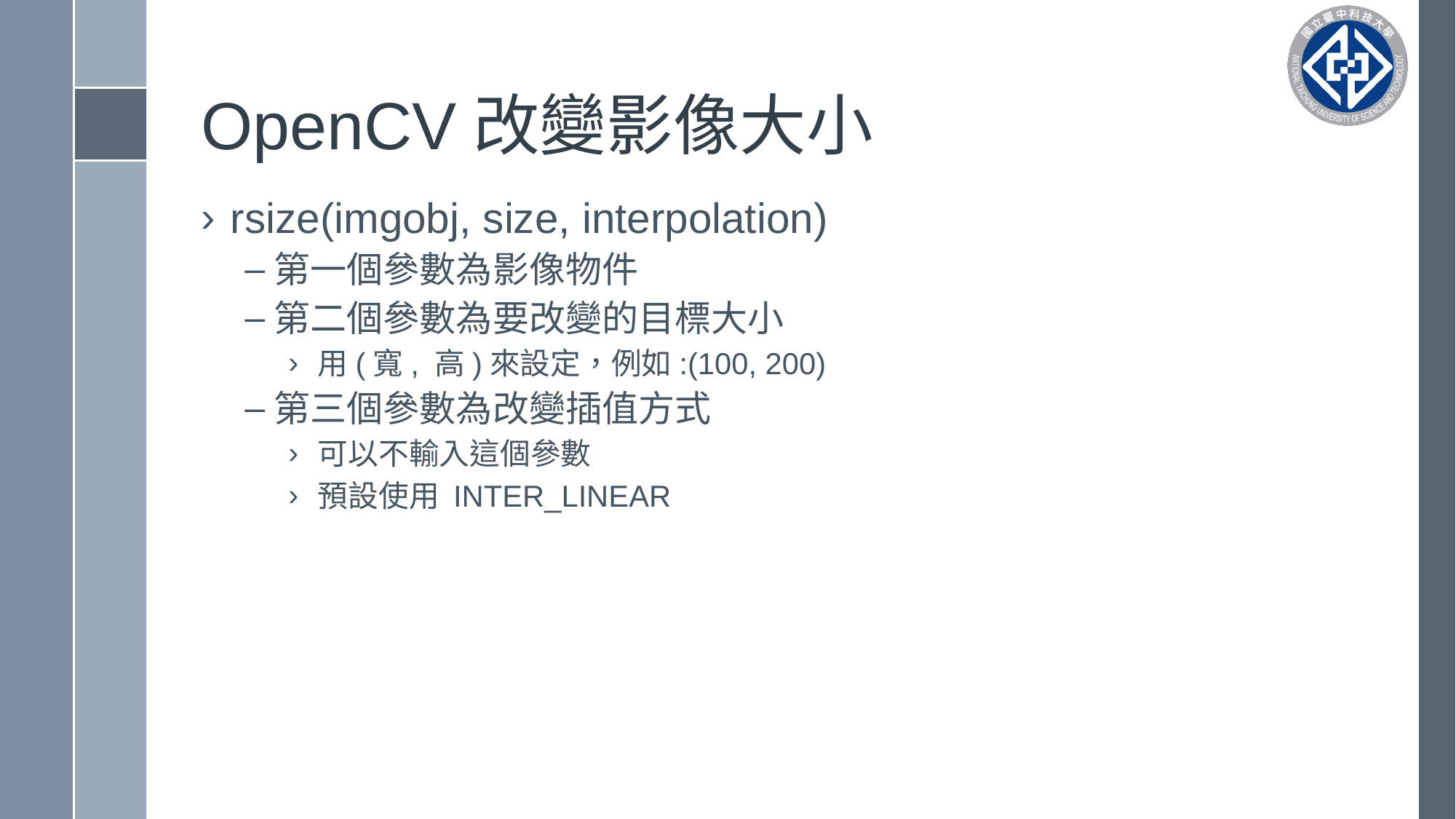

# OpenCV改變影像大小
rsize(imgobj, size, interpolation)
第一個參數為影像物件
第二個參數為要改變的目標大小
用(寬, 高)來設定，例如:(100, 200)
第三個參數為改變插值方式
可以不輸入這個參數
預設使用 INTER_LINEAR